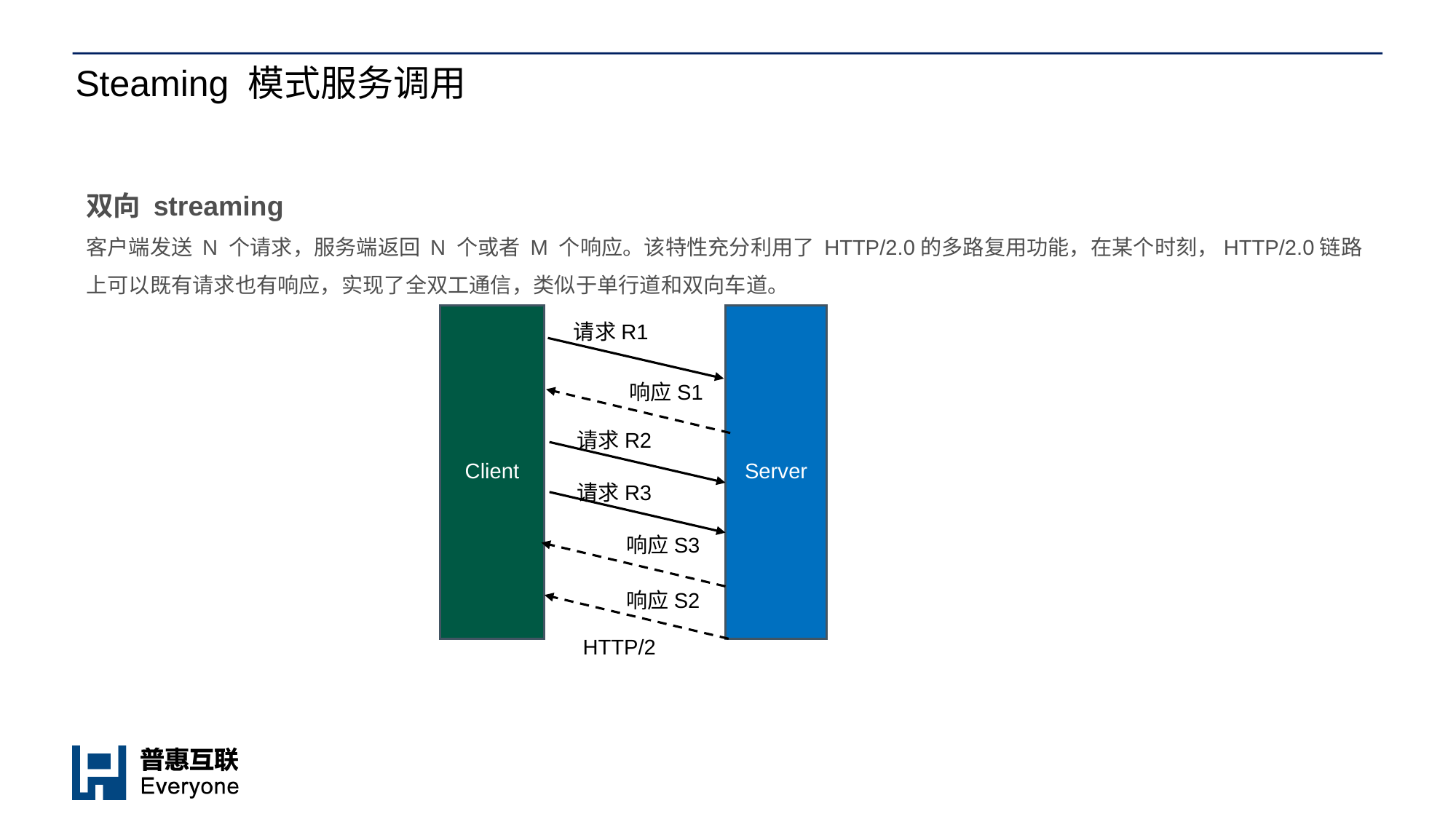

# Steaming 模式服务调用
双向 streaming
客户端发送 N 个请求，服务端返回 N 个或者 M 个响应。该特性充分利用了 HTTP/2.0的多路复用功能，在某个时刻，HTTP/2.0链路上可以既有请求也有响应，实现了全双工通信，类似于单行道和双向车道。

Client
Server
请求R1
响应S1
HTTP/2
请求R2
请求R3
响应S3
响应S2